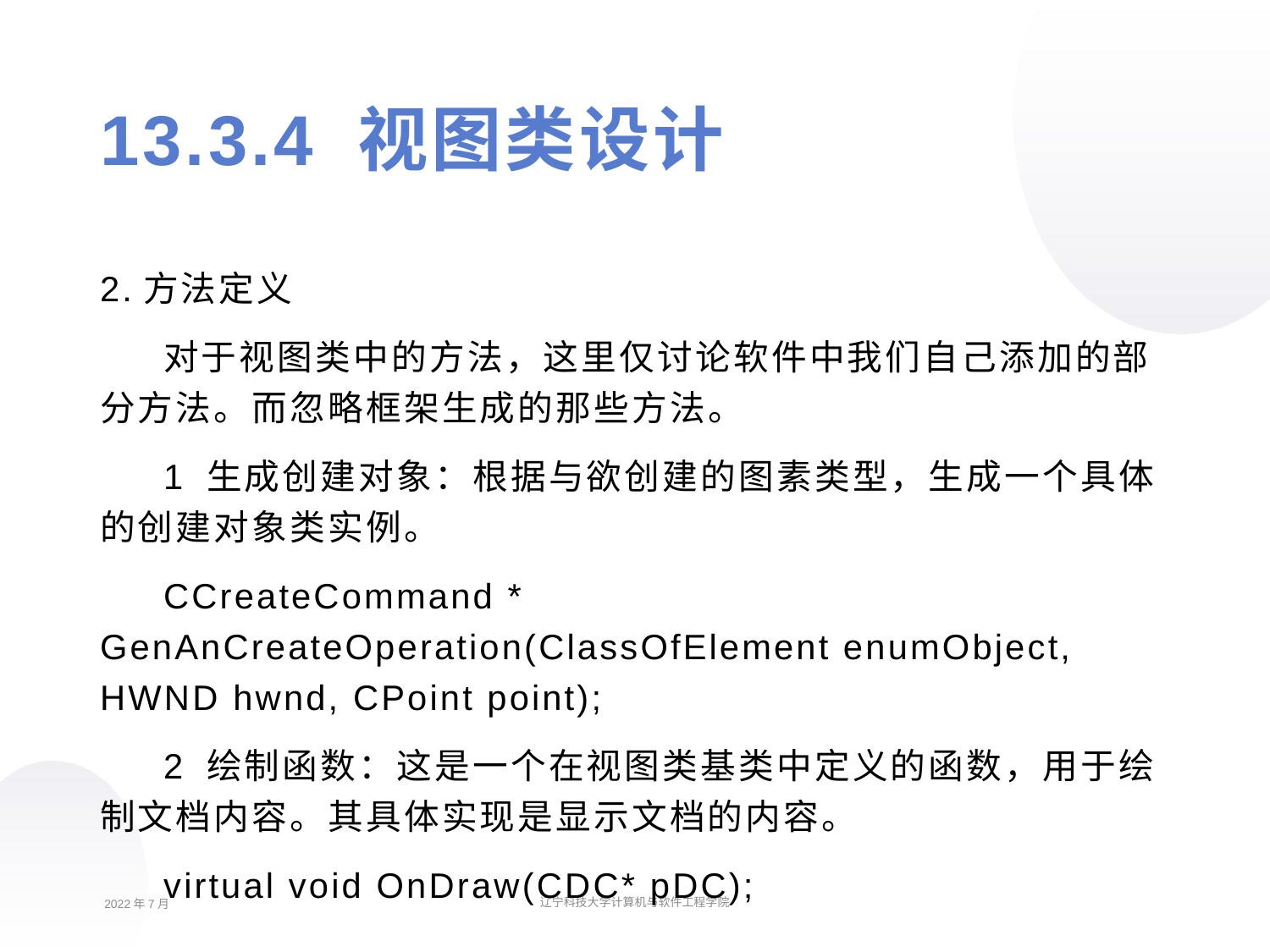

13.3.4 视图类设计
2.方法定义
对于视图类中的方法，这里仅讨论软件中我们自己添加的部分方法。而忽略框架生成的那些方法。
1 生成创建对象：根据与欲创建的图素类型，生成一个具体的创建对象类实例。
CCreateCommand * GenAnCreateOperation(ClassOfElement enumObject, HWND hwnd, CPoint point);
2 绘制函数：这是一个在视图类基类中定义的函数，用于绘制文档内容。其具体实现是显示文档的内容。
virtual void OnDraw(CDC* pDC);

2022年7月
辽宁科技大学计算机与软件工程学院
54